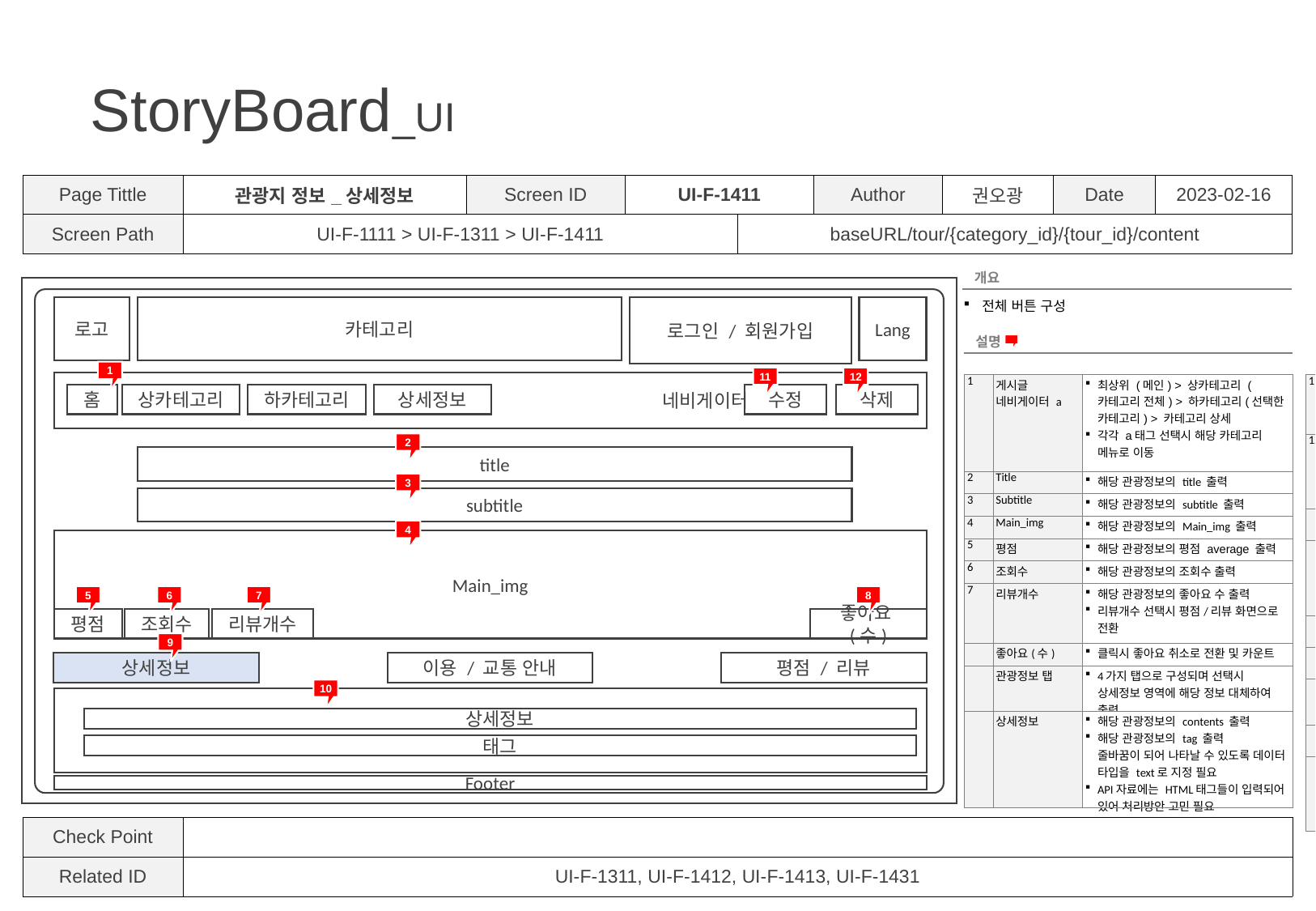

StoryBoard_UI
| Page Tittle | 관광지 정보\_상세정보 | Screen ID | UI-F-1411 |  | Author | 권오광 | Date | 2023-02-16 |
| --- | --- | --- | --- | --- | --- | --- | --- | --- |
| Screen Path | UI-F-1111 > UI-F-1311 > UI-F-1411 |  |  | baseURL/tour/{category\_id}/{tour\_id}/content |  |  |  |  |
개요

전체 버튼 구성
카테고리
로고
로그인 / 회원가입
Lang
설명

1
11
12
                                                                                 네비게이터
| 11 | 수정 | 등록 버튼 선택시 해당 카테고리 정보 등록 페이지로 이동 Writer, Admin 권한자만 해당 버튼 생성 |
| --- | --- | --- |
| 12 | 삭제 | 삭제버튼 선택시 해당 게시글 데이터 삭제에 대한 confirm 출력 Confirm에서 확인 선택시 해당 게시글의 하위 정보들도 함께 일괄 삭제 필요 |
|  |  |  |
|  |  |  |
|  |  |  |
|  |  |  |
|  |  |  |
|  |  |  |
|  |  |  |
| 1 | 게시글 네비게이터 a | 최상위 (메인) > 상카테고리 (카테고리 전체) > 하카테고리(선택한 카테고리) > 카테고리 상세 각각 a태그 선택시 해당 카테고리 메뉴로 이동 |
| --- | --- | --- |
| 2 | Title | 해당 관광정보의 title 출력 |
| 3 | Subtitle | 해당 관광정보의 subtitle 출력 |
| 4 | Main\_img | 해당 관광정보의 Main\_img 출력 |
| 5 | 평점 | 해당 관광정보의 평점 average 출력 |
| 6 | 조회수 | 해당 관광정보의 조회수 출력 |
| 7 | 리뷰개수 | 해당 관광정보의 좋아요 수 출력 리뷰개수 선택시 평점/리뷰 화면으로 전환 |
|  | 좋아요(수) | 클릭시 좋아요 취소로 전환 및 카운트 |
|  | 관광정보 탭 | 4가지 탭으로 구성되며 선택시 상세정보 영역에 해당 정보 대체하여 출력 |
|  | 상세정보 | 해당 관광정보의 contents 출력 해당 관광정보의 tag 출력 줄바꿈이 되어 나타날 수 있도록 데이터 타입을 text로 지정 필요 API자료에는 HTML태그들이 입력되어 있어 처리방안 고민 필요 |
홈
상카테고리
하카테고리
상세정보
수정
삭제
2
title
3
subtitle
4
Main_img
5
6
7
8
평점
조회수
리뷰개수
좋아요(수)
9
상세정보
이용 / 교통 안내
평점 / 리뷰
10

상세정보
태그
Footer
| Check Point |  |
| --- | --- |
| Related ID | UI-F-1311, UI-F-1412, UI-F-1413, UI-F-1431 |